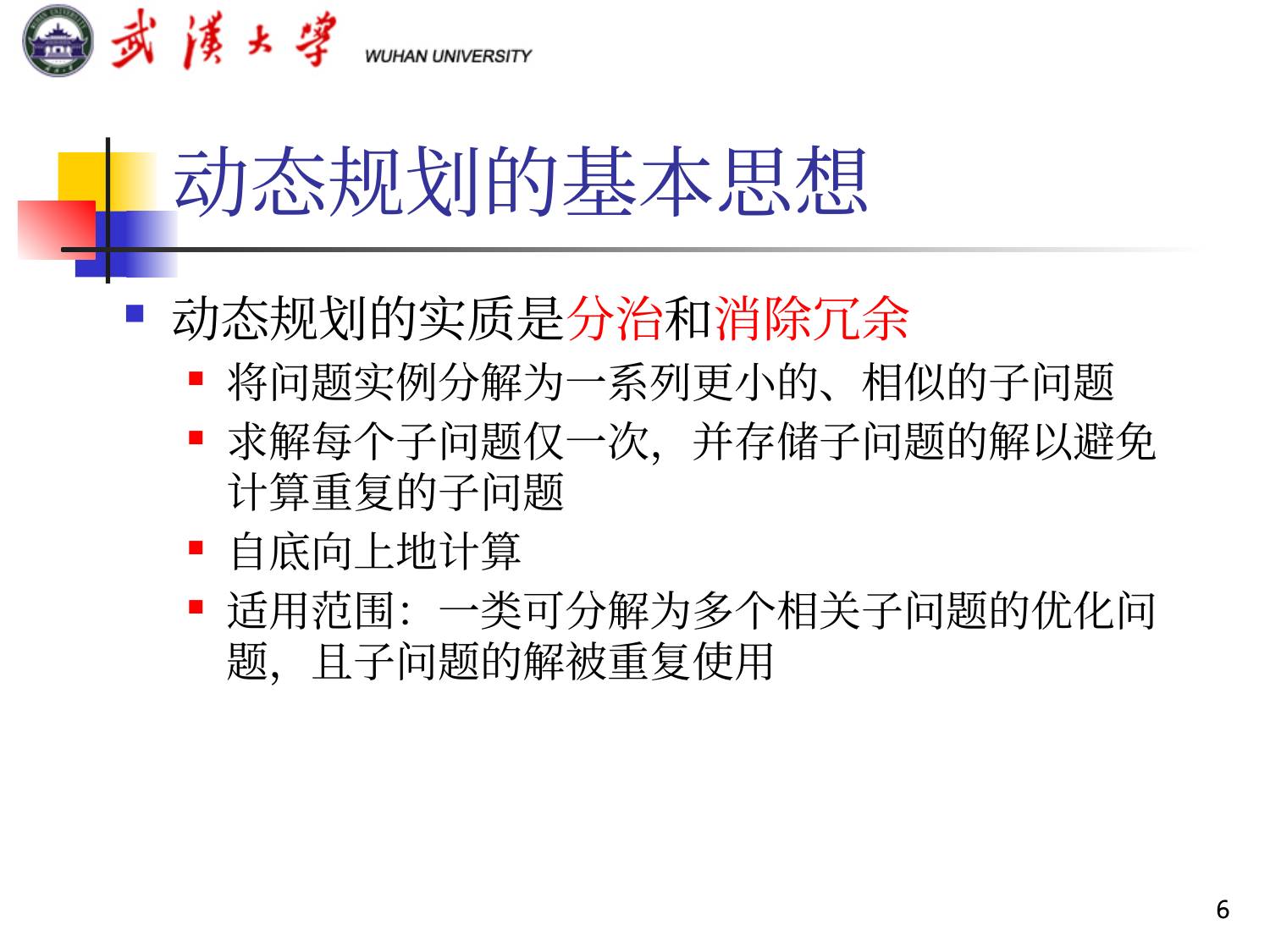

# 动态规划的基本思想
动态规划的实质是分治和消除冗余
将问题实例分解为一系列更小的、相似的子问题
求解每个子问题仅一次，并存储子问题的解以避免计算重复的子问题
自底向上地计算
适用范围：一类可分解为多个相关子问题的优化问题，且子问题的解被重复使用
6